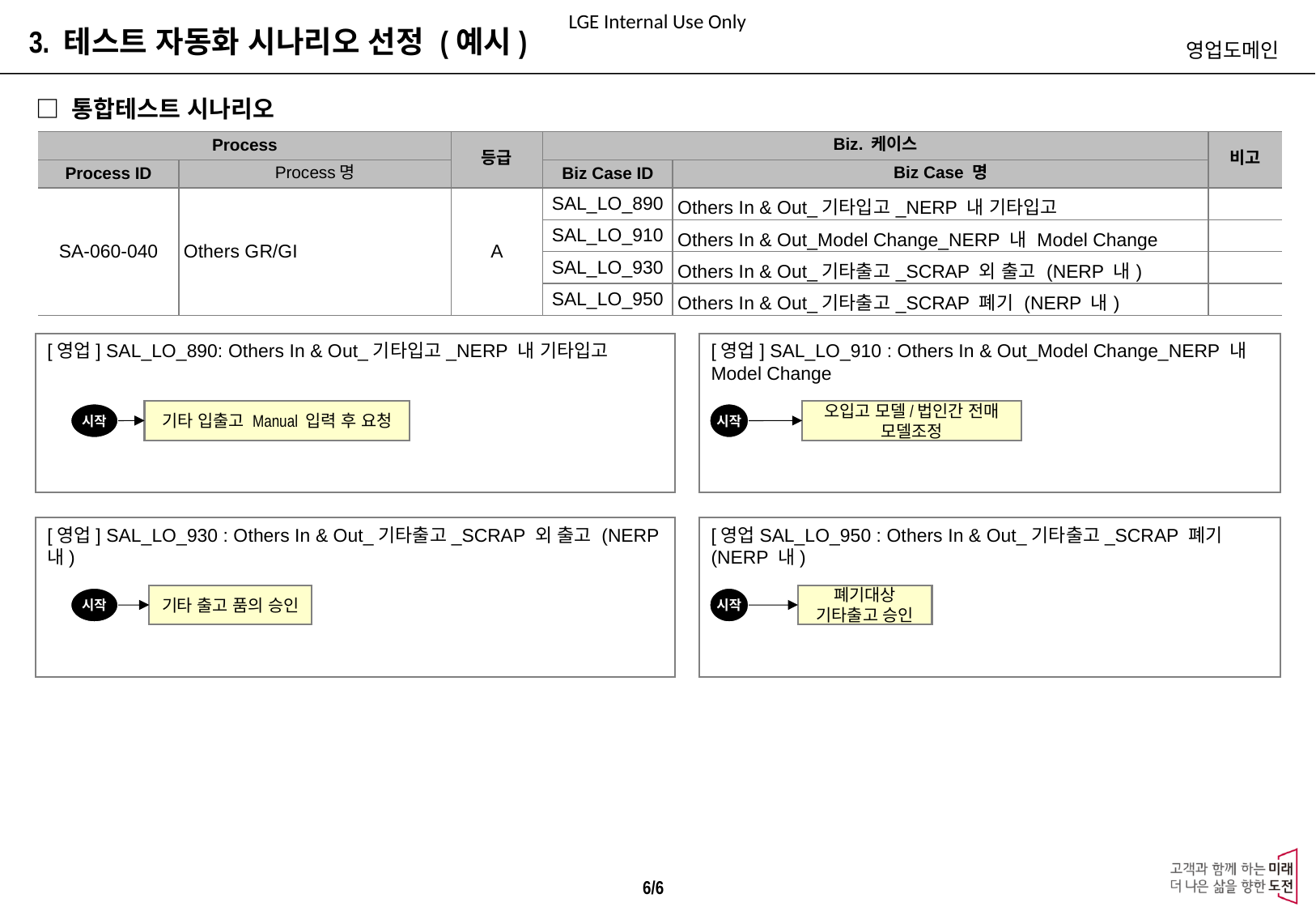

3. 테스트 자동화 시나리오 선정 (예시)
영업도메인
□ 통합테스트 시나리오
| Process |  | 등급 | Biz. 케이스 |  | 비고 |
| --- | --- | --- | --- | --- | --- |
| Process ID | Process명 |  | Biz Case ID | Biz Case 명 |  |
| SA-060-040 | Others GR/GI | A | SAL\_LO\_890 | Others In & Out\_기타입고\_NERP 내 기타입고 |  |
|  |  |  | SAL\_LO\_910 | Others In & Out\_Model Change\_NERP 내 Model Change |  |
|  |  |  | SAL\_LO\_930 | Others In & Out\_기타출고\_SCRAP 외 출고 (NERP 내) |  |
|  |  |  | SAL\_LO\_950 | Others In & Out\_기타출고\_SCRAP 폐기 (NERP 내) |  |
[영업] SAL_LO_890: Others In & Out_기타입고_NERP 내 기타입고

[영업] SAL_LO_910 : Others In & Out_Model Change_NERP 내 Model Change

기타 입출고 Manual 입력 후 요청
오입고 모델/법인간 전매 모델조정
시작
시작
[영업] SAL_LO_930 : Others In & Out_기타출고_SCRAP 외 출고 (NERP 내)

[영업SAL_LO_950 : Others In & Out_기타출고_SCRAP 폐기 (NERP 내)

기타 출고 품의 승인
폐기대상 기타출고 승인
시작
시작
6/6